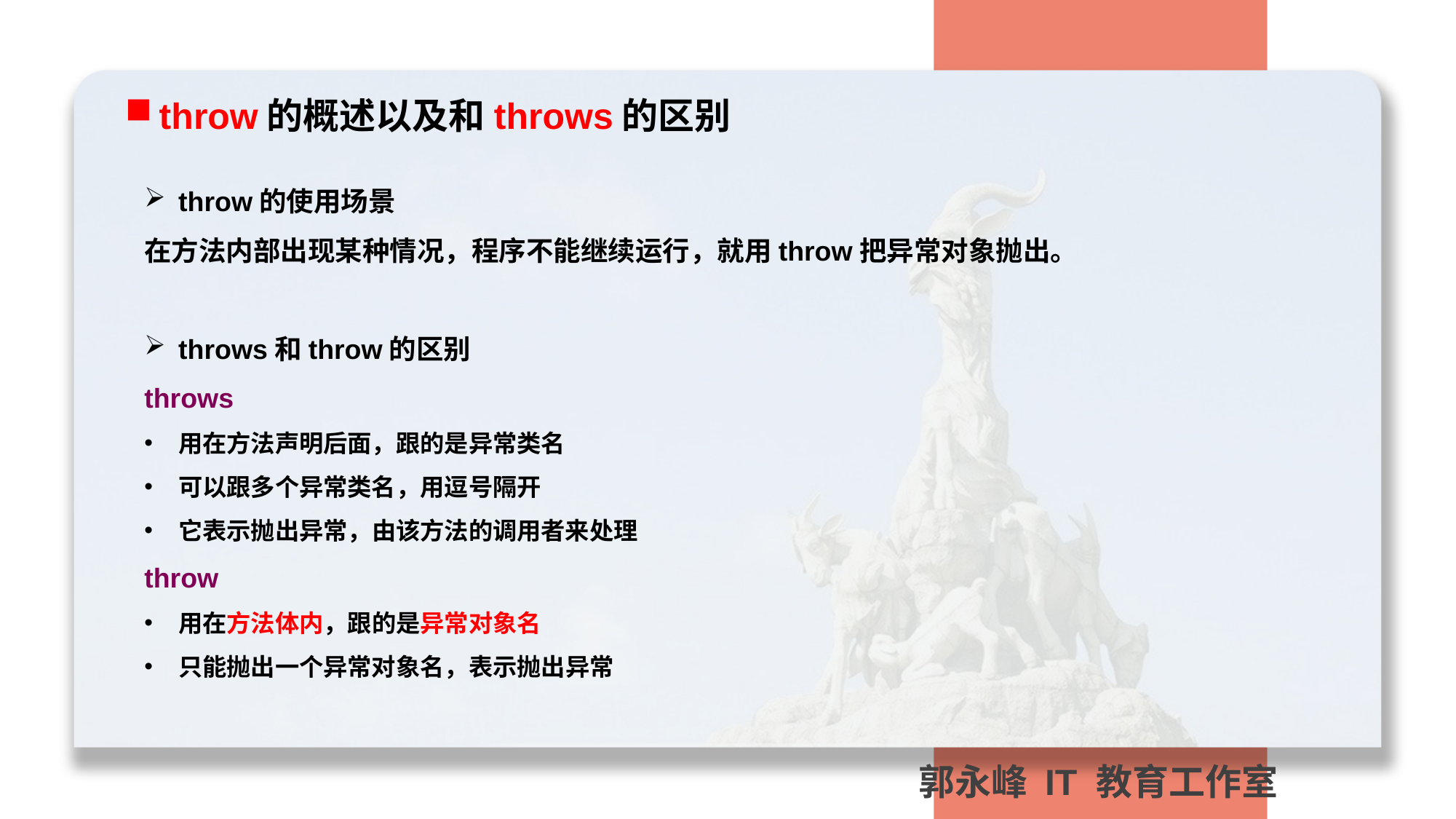

throw的概述以及和throws的区别
throw的使用场景
在方法内部出现某种情况，程序不能继续运行，就用throw把异常对象抛出。

throws和throw的区别
throws
用在方法声明后面，跟的是异常类名
可以跟多个异常类名，用逗号隔开
它表示抛出异常，由该方法的调用者来处理
throw
用在方法体内，跟的是异常对象名
只能抛出一个异常对象名，表示抛出异常